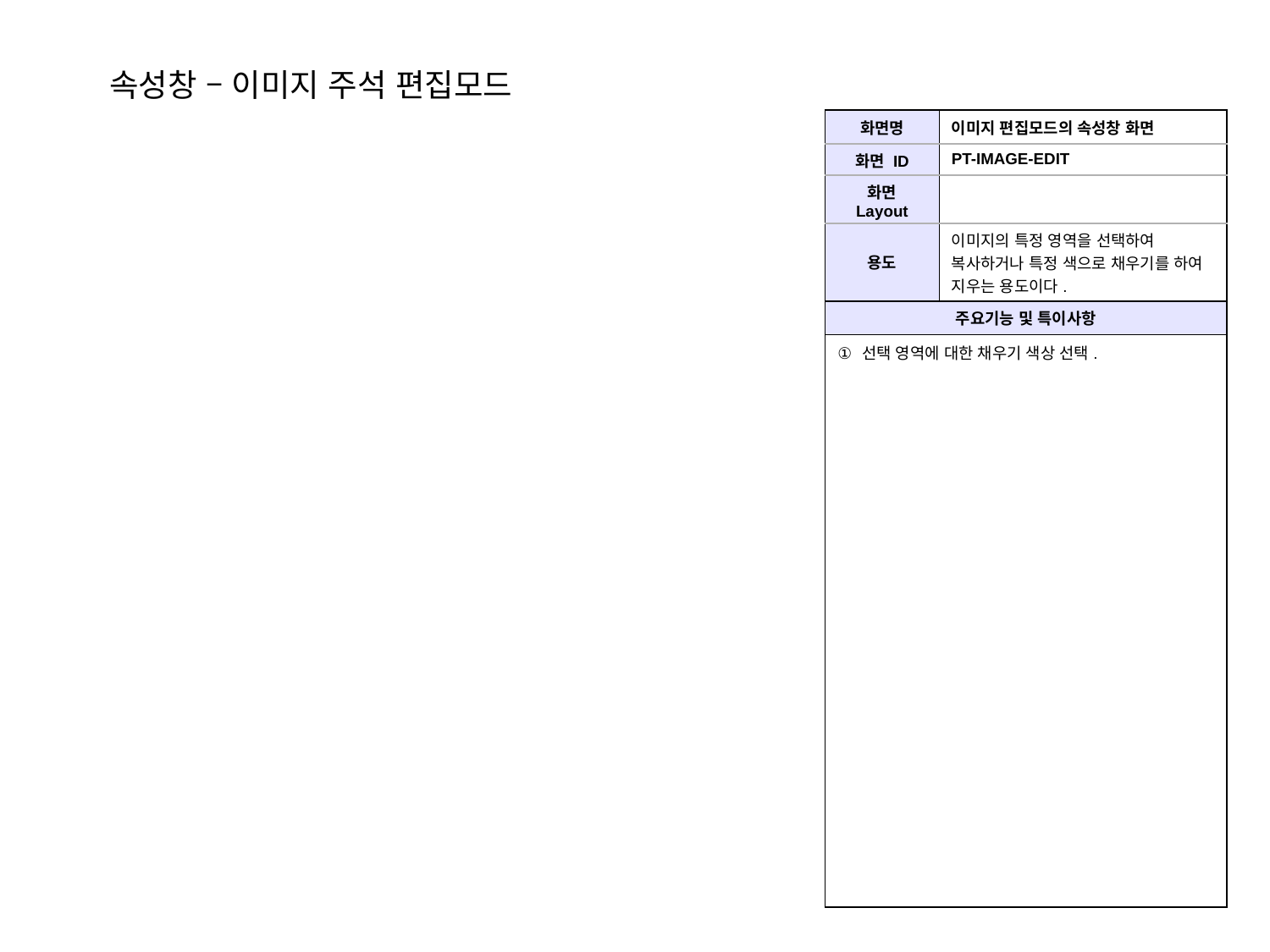

속성창 – 이미지 주석 편집모드
| 화면명 | 이미지 편집모드의 속성창 화면 |
| --- | --- |
| 화면 ID | PT-IMAGE-EDIT |
| 화면 Layout |  |
| 용도 | 이미지의 특정 영역을 선택하여 복사하거나 특정 색으로 채우기를 하여 지우는 용도이다. |
| 주요기능 및 특이사항 |  |
| 선택 영역에 대한 채우기 색상 선택. |  |